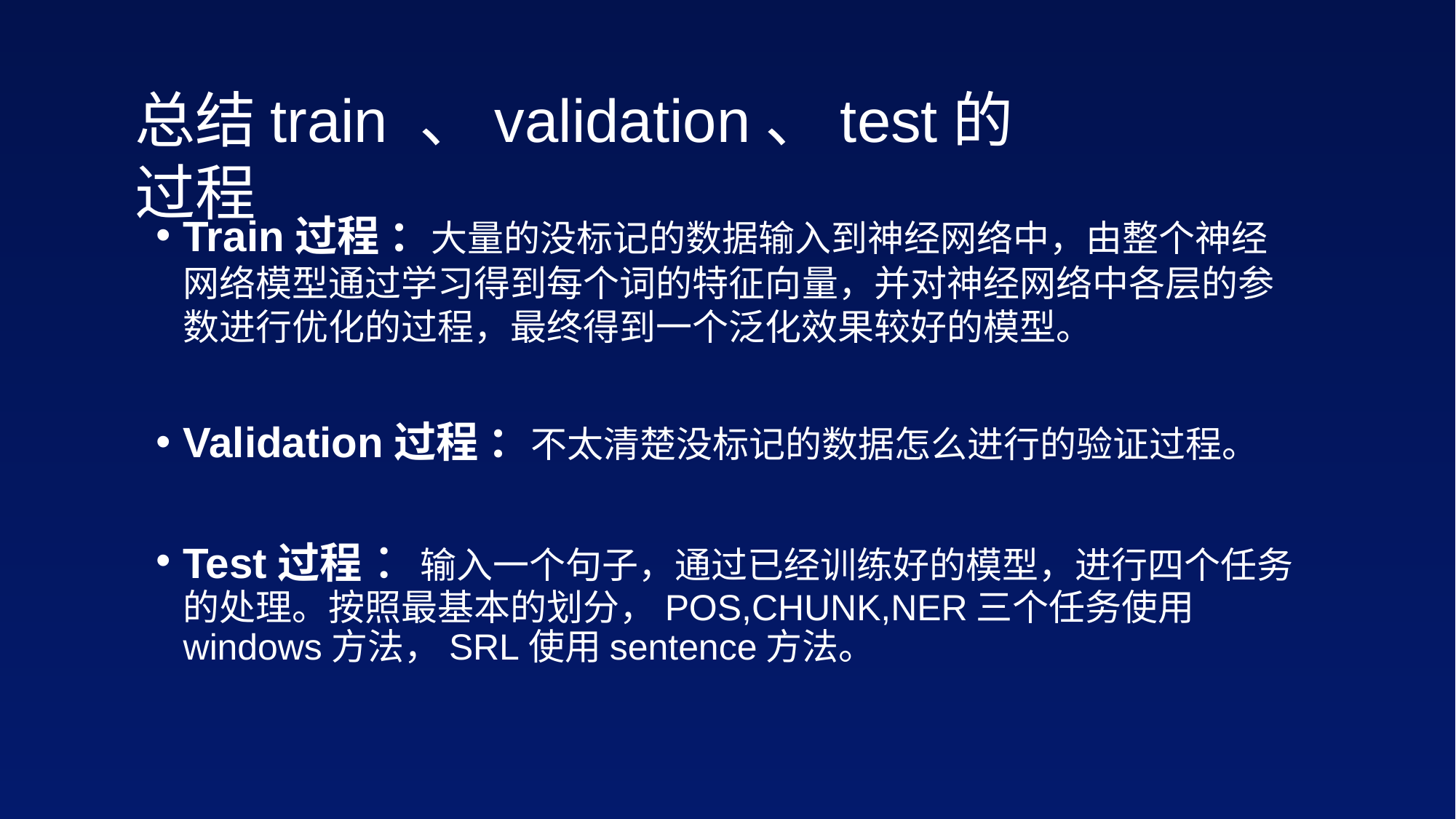

总结train 、validation、test的过程
Train过程 ：大量的没标记的数据输入到神经网络中，由整个神经网络模型通过学习得到每个词的特征向量，并对神经网络中各层的参数进行优化的过程，最终得到一个泛化效果较好的模型。

Validation过程 ：不太清楚没标记的数据怎么进行的验证过程。

Test过程 ：输入一个句子，通过已经训练好的模型，进行四个任务的处理。按照最基本的划分，POS,CHUNK,NER三个任务使用windows方法，SRL使用sentence方法。